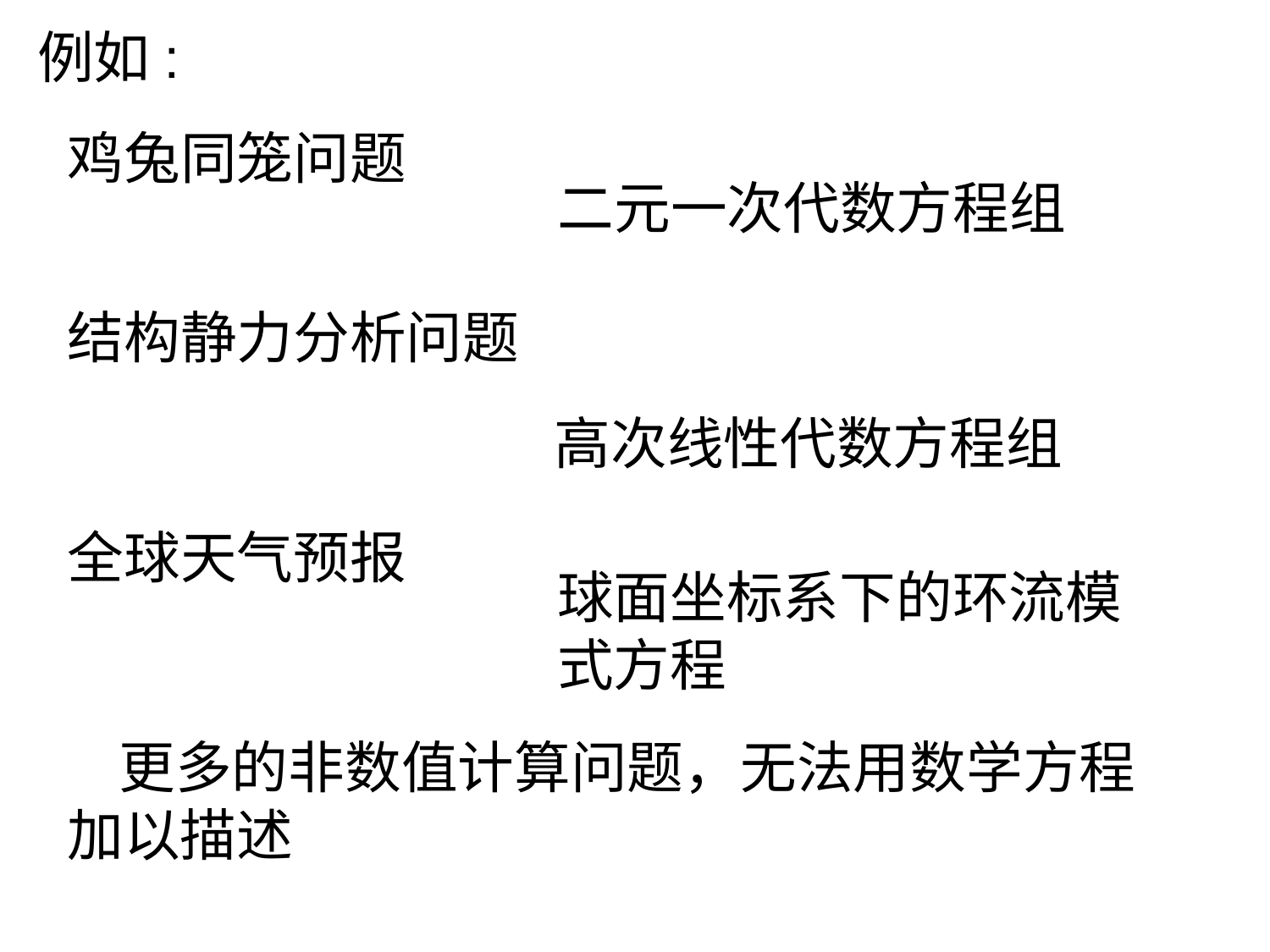

例如:
鸡兔同笼问题
二元一次代数方程组
结构静力分析问题
高次线性代数方程组
全球天气预报
球面坐标系下的环流模式方程
   更多的非数值计算问题，无法用数学方程加以描述